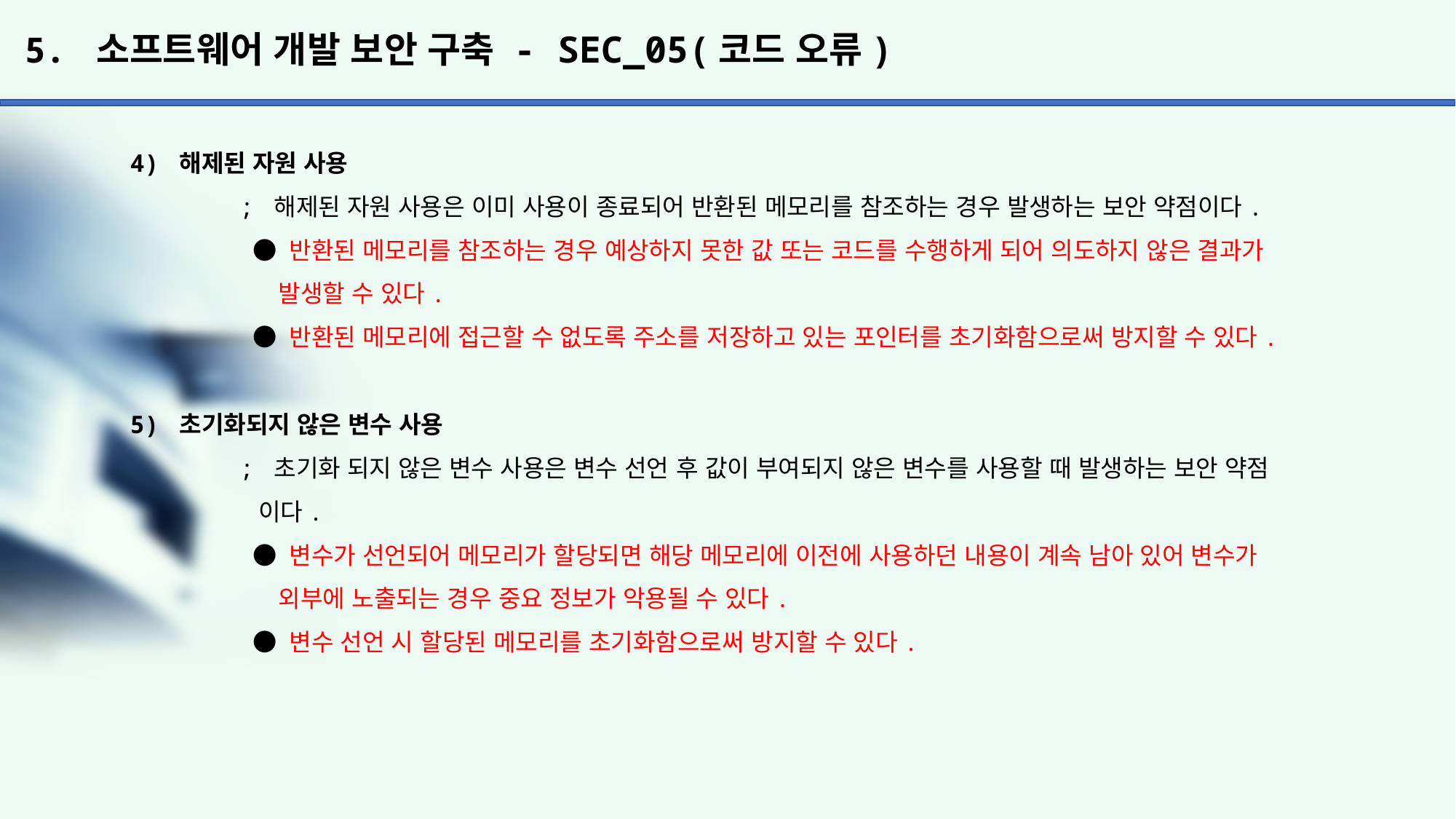

# 5. 소프트웨어 개발 보안 구축 - SEC_05(코드 오류)
4) 해제된 자원 사용
	; 해제된 자원 사용은 이미 사용이 종료되어 반환된 메모리를 참조하는 경우 발생하는 보안 약점이다.
	  ● 반환된 메모리를 참조하는 경우 예상하지 못한 값 또는 코드를 수행하게 되어 의도하지 않은 결과가
	     발생할 수 있다.
	  ● 반환된 메모리에 접근할 수 없도록 주소를 저장하고 있는 포인터를 초기화함으로써 방지할 수 있다.

5) 초기화되지 않은 변수 사용
	; 초기화 되지 않은 변수 사용은 변수 선언 후 값이 부여되지 않은 변수를 사용할 때 발생하는 보안 약점
	  이다.
	  ● 변수가 선언되어 메모리가 할당되면 해당 메모리에 이전에 사용하던 내용이 계속 남아 있어 변수가
	     외부에 노출되는 경우 중요 정보가 악용될 수 있다.
	  ● 변수 선언 시 할당된 메모리를 초기화함으로써 방지할 수 있다.